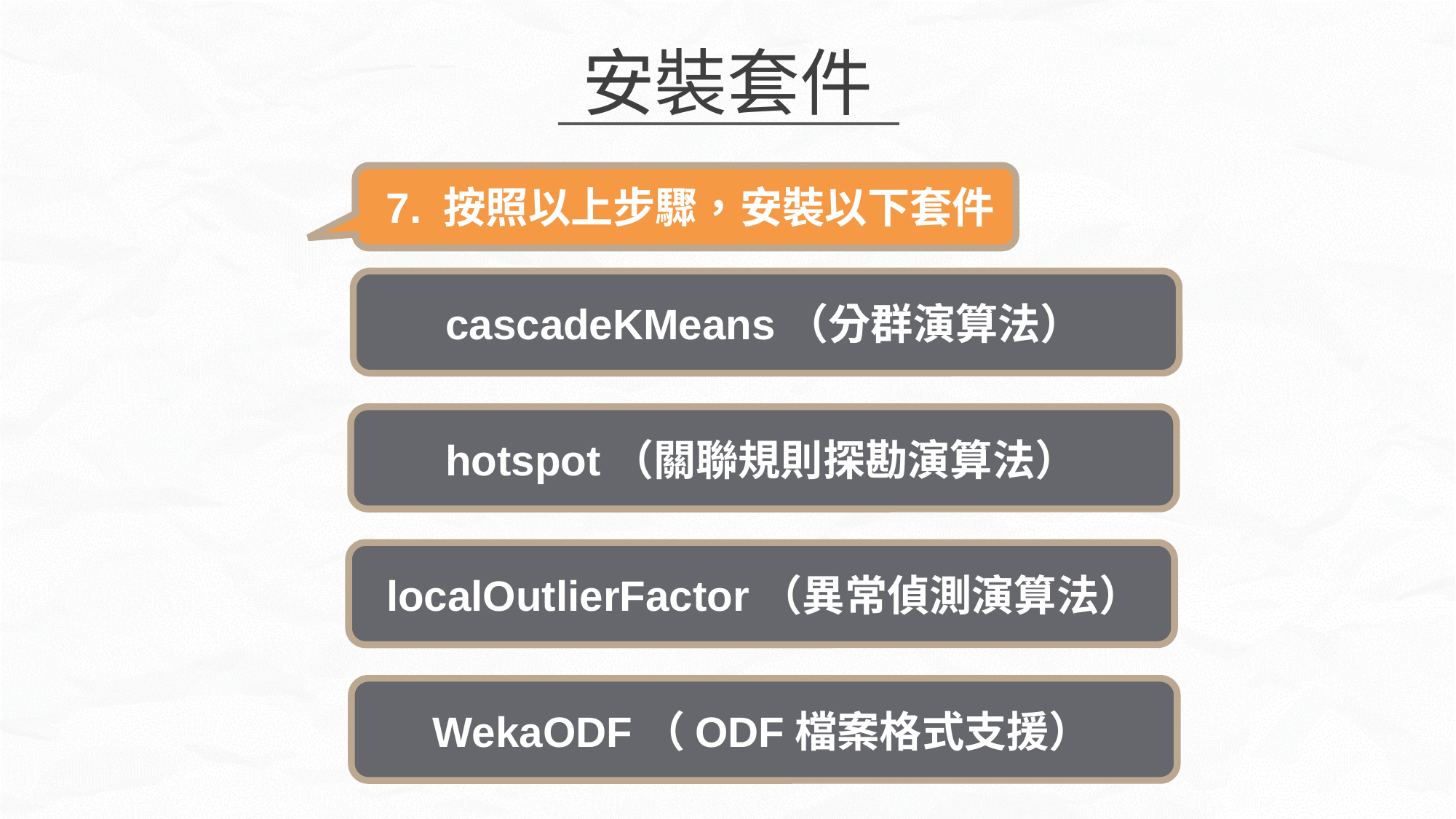

安裝套件
`
7. 按照以上步驟，安裝以下套件

cascadeKMeans（分群演算法）

hotspot（關聯規則探勘演算法）

localOutlierFactor（異常偵測演算法）

WekaODF（ODF檔案格式支援）